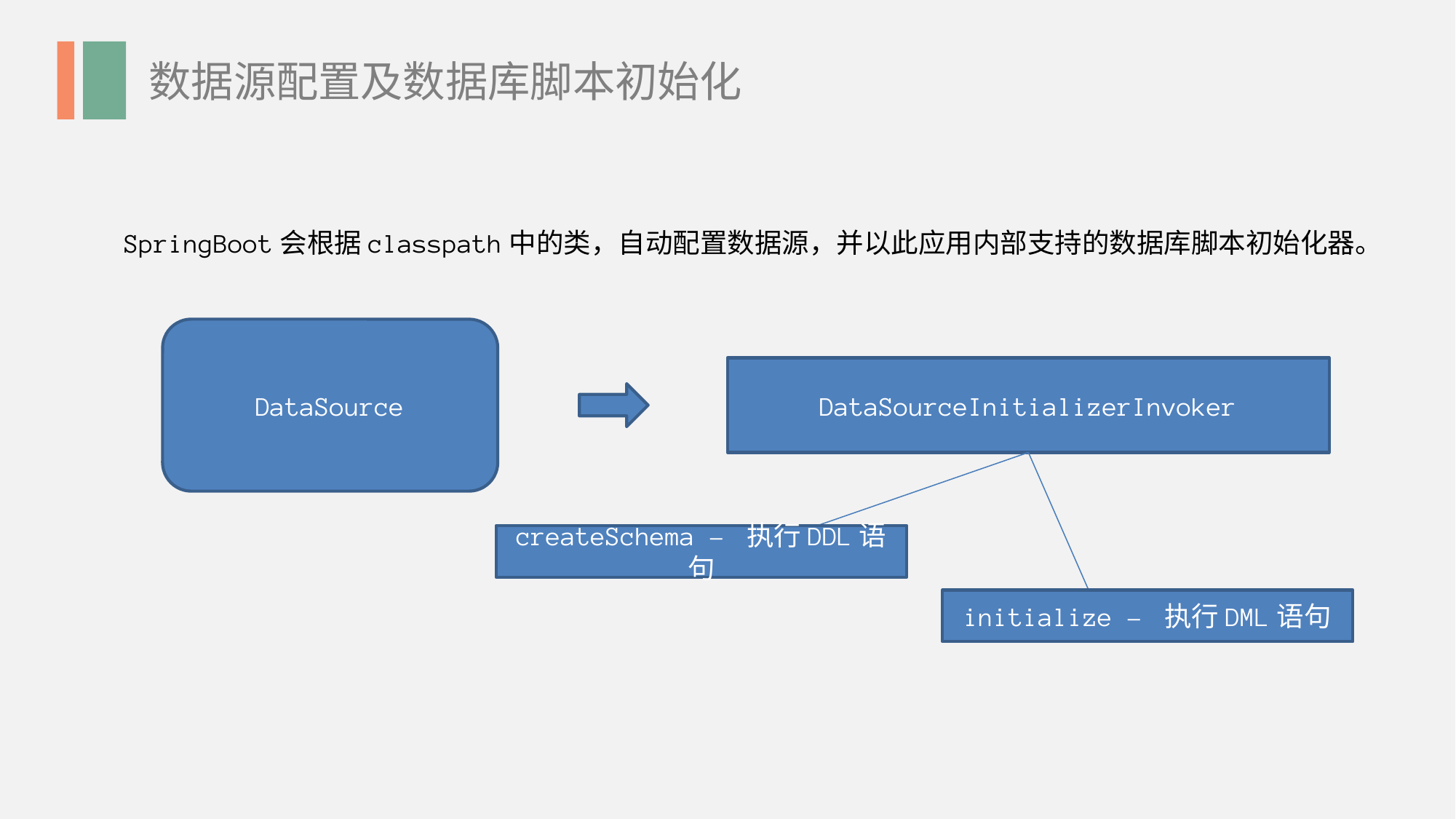

数据源配置及数据库脚本初始化
SpringBoot会根据classpath中的类，自动配置数据源，并以此应用内部支持的数据库脚本初始化器。
DataSource
DataSourceInitializerInvoker

createSchema – 执行DDL语句
initialize – 执行DML语句